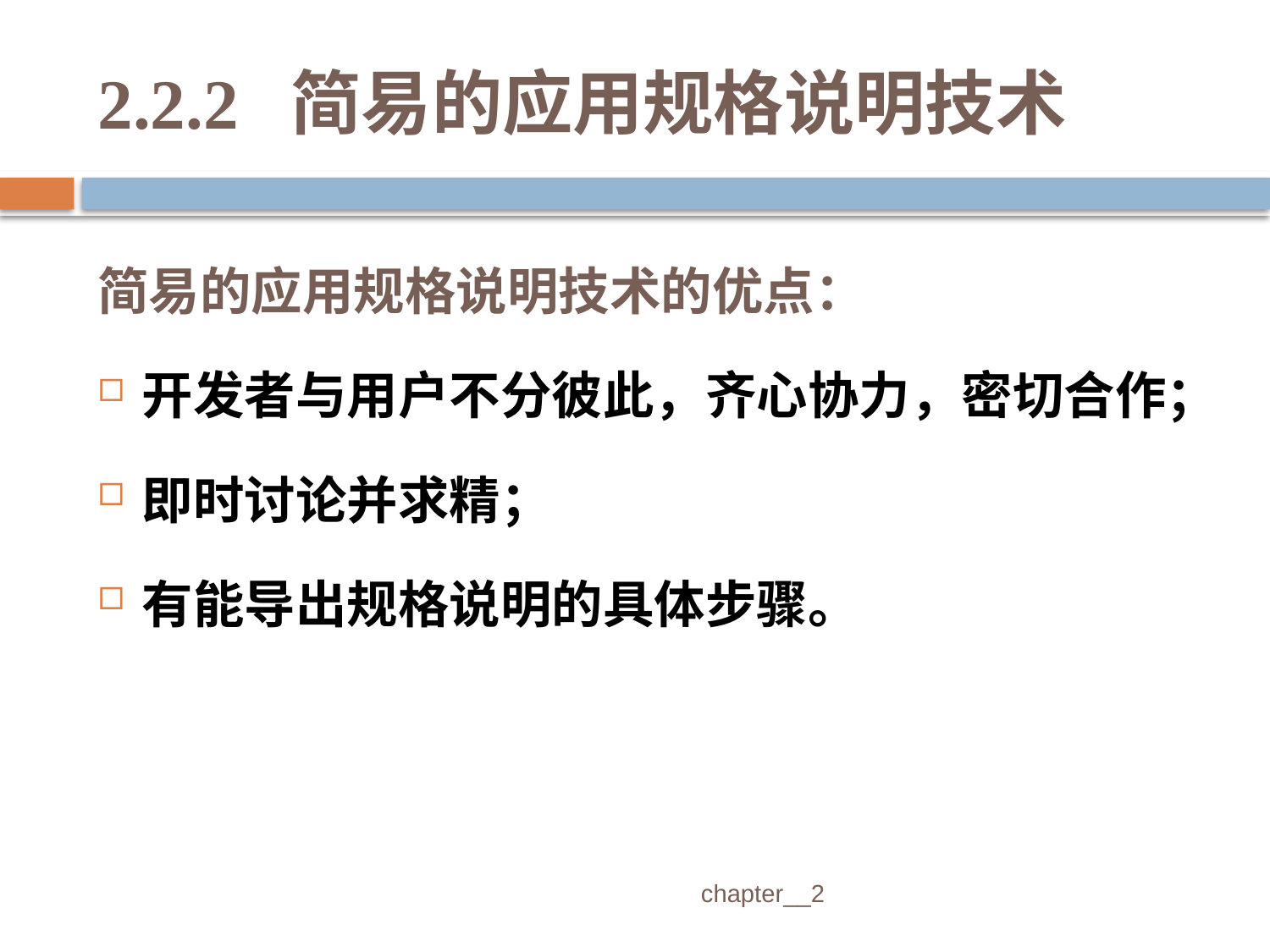

# 2.2.2  简易的应用规格说明技术
14
简易的应用规格说明技术的优点：
开发者与用户不分彼此，齐心协力，密切合作；
即时讨论并求精；
有能导出规格说明的具体步骤。

 chapter__2